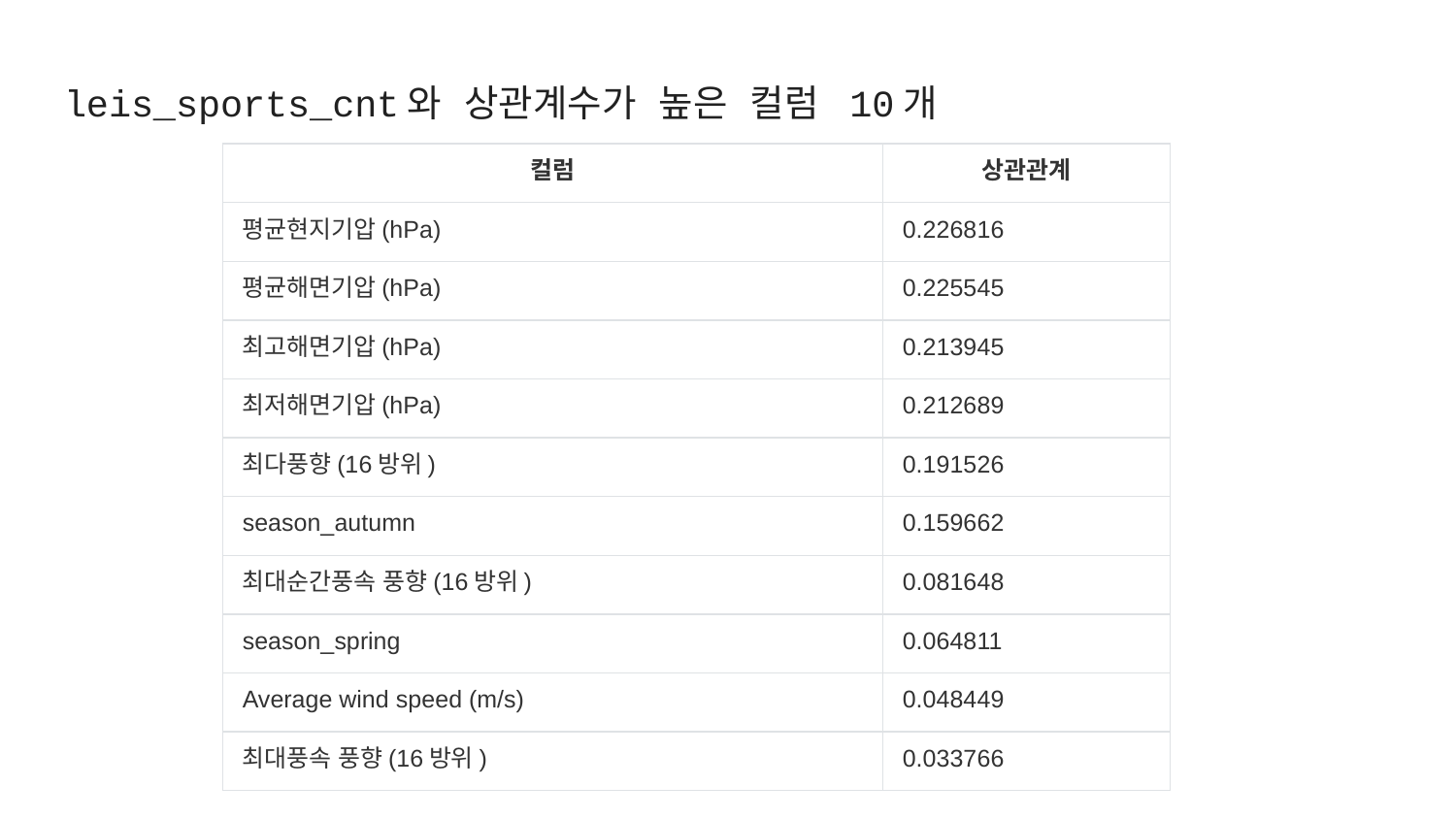

# leis_sports_cnt와 상관계수가 높은 컬럼 10개
| 컬럼 | 상관관계 |
| --- | --- |
| 평균현지기압(hPa) | 0.226816 |
| 평균해면기압(hPa) | 0.225545 |
| 최고해면기압(hPa) | 0.213945 |
| 최저해면기압(hPa) | 0.212689 |
| 최다풍향(16방위) | 0.191526 |
| season\_autumn | 0.159662 |
| 최대순간풍속 풍향(16방위) | 0.081648 |
| season\_spring | 0.064811 |
| Average wind speed (m/s) | 0.048449 |
| 최대풍속 풍향(16방위) | 0.033766 |